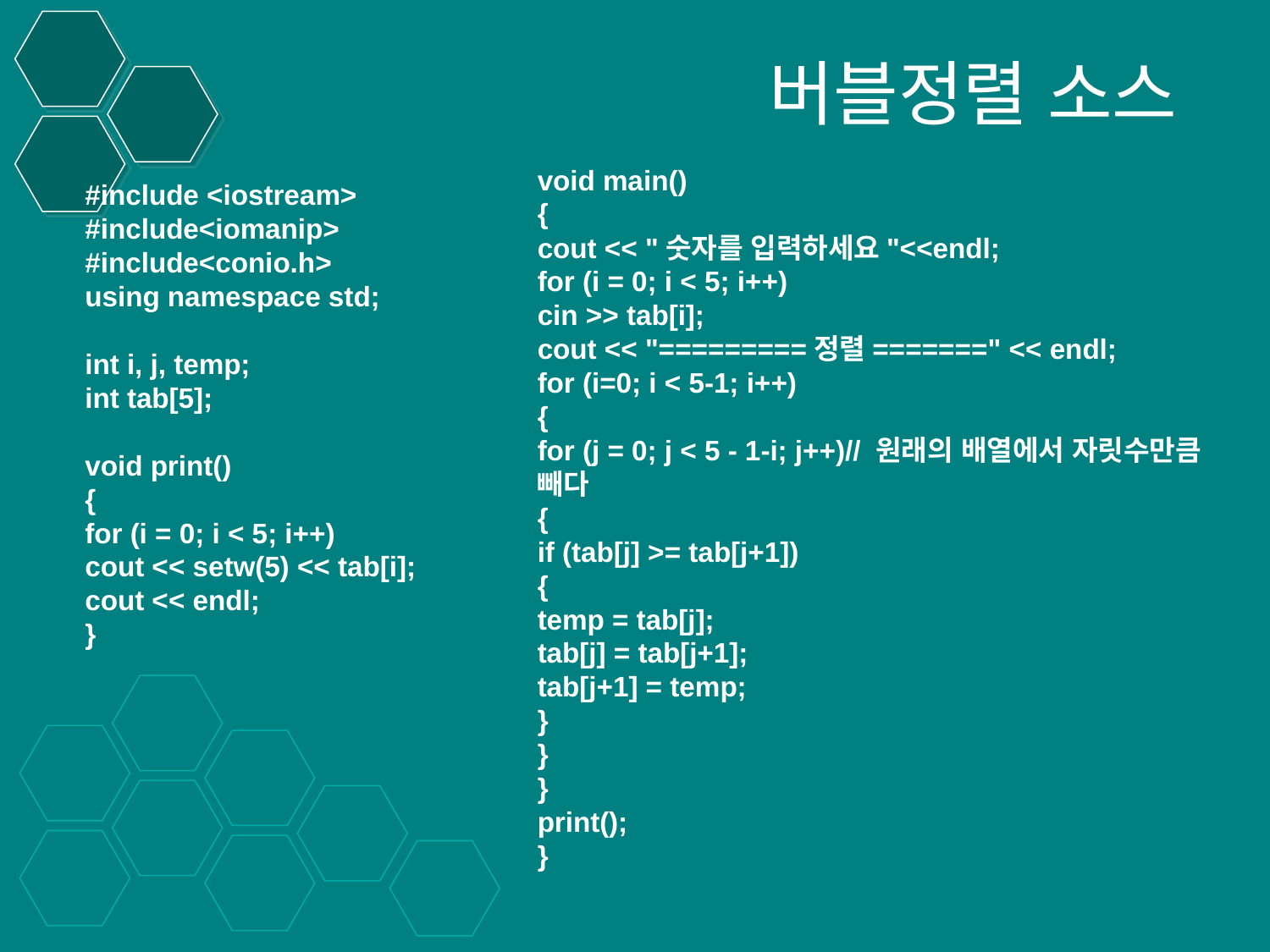

# 버블정렬 소스
void main()
{
cout << "숫자를 입력하세요"<<endl;
for (i = 0; i < 5; i++)
cin >> tab[i];
cout << "=========정렬=======" << endl;
for (i=0; i < 5-1; i++)
{
for (j = 0; j < 5 - 1-i; j++)// 원래의 배열에서 자릿수만큼 빼다
{
if (tab[j] >= tab[j+1])
{
temp = tab[j];
tab[j] = tab[j+1];
tab[j+1] = temp;
}
}
}
print();
}
#include <iostream>
#include<iomanip>
#include<conio.h>
using namespace std;

int i, j, temp;
int tab[5];

void print()
{
for (i = 0; i < 5; i++)
cout << setw(5) << tab[i];
cout << endl;
}